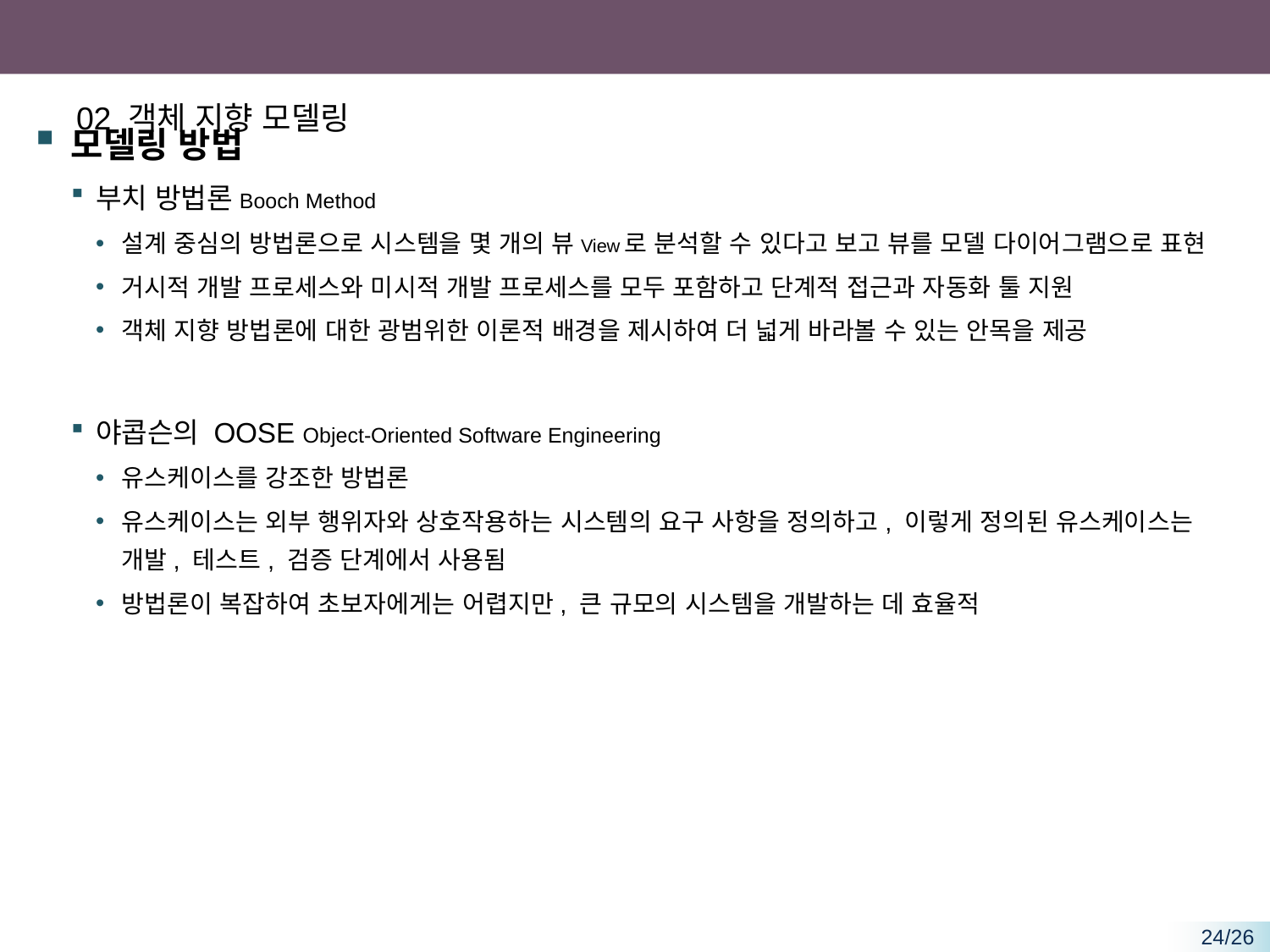

# 02 객체 지향 모델링
모델링 방법
부치 방법론Booch Method
설계 중심의 방법론으로 시스템을 몇 개의 뷰View로 분석할 수 있다고 보고 뷰를 모델 다이어그램으로 표현
거시적 개발 프로세스와 미시적 개발 프로세스를 모두 포함하고 단계적 접근과 자동화 툴 지원
객체 지향 방법론에 대한 광범위한 이론적 배경을 제시하여 더 넓게 바라볼 수 있는 안목을 제공

야콥슨의 OOSE Object-Oriented Software Engineering
유스케이스를 강조한 방법론
유스케이스는 외부 행위자와 상호작용하는 시스템의 요구 사항을 정의하고, 이렇게 정의된 유스케이스는 개발, 테스트, 검증 단계에서 사용됨
방법론이 복잡하여 초보자에게는 어렵지만, 큰 규모의 시스템을 개발하는 데 효율적